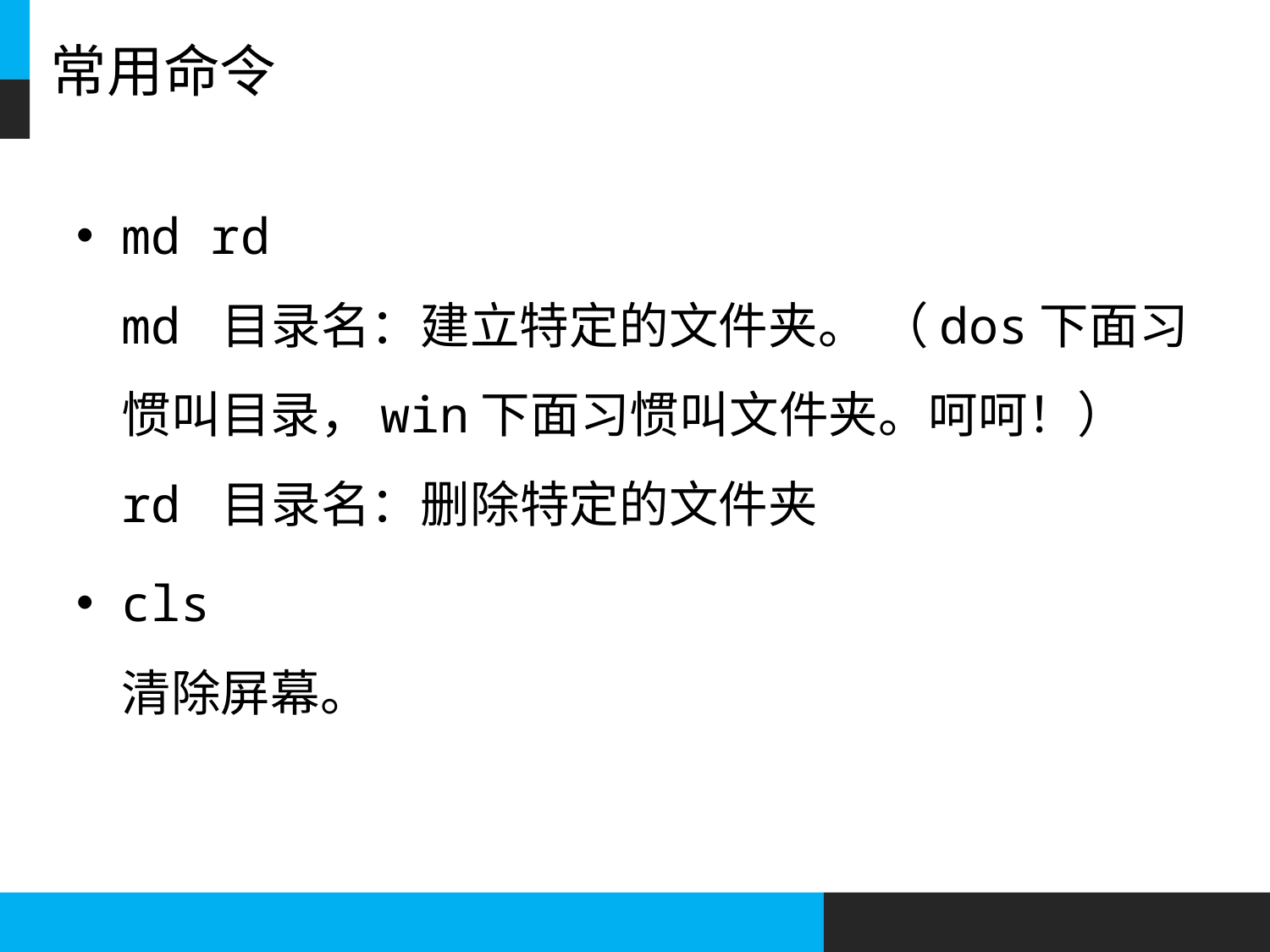

# 常用命令
md rd
md 目录名：建立特定的文件夹。 （dos下面习惯叫目录，win下面习惯叫文件夹。呵呵！）
rd 目录名：删除特定的文件夹
cls
清除屏幕。